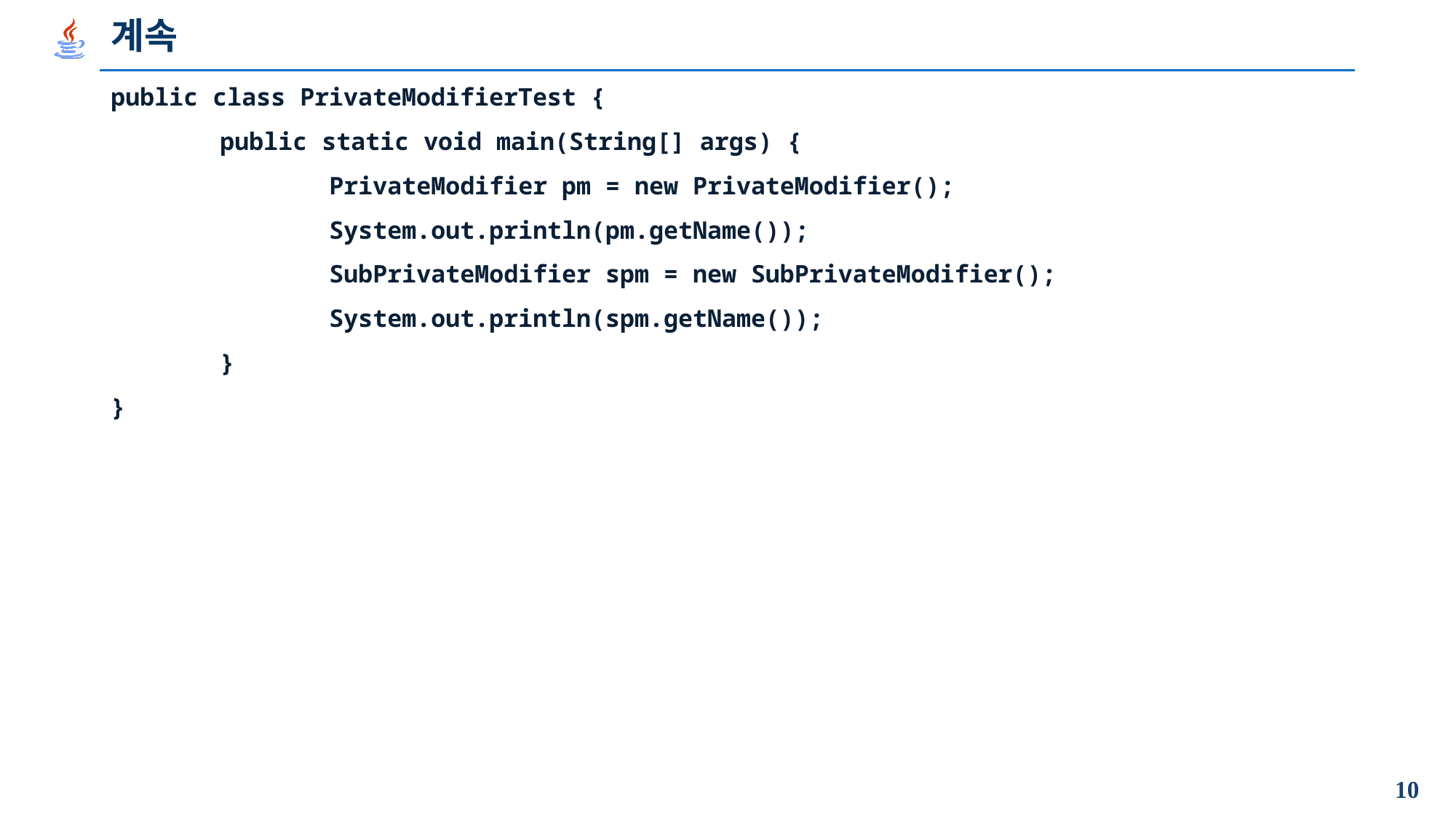

# 계속
public class PrivateModifierTest {
	public static void main(String[] args) {
		PrivateModifier pm = new PrivateModifier();
		System.out.println(pm.getName());
		SubPrivateModifier spm = new SubPrivateModifier();
		System.out.println(spm.getName());
	}
}

10